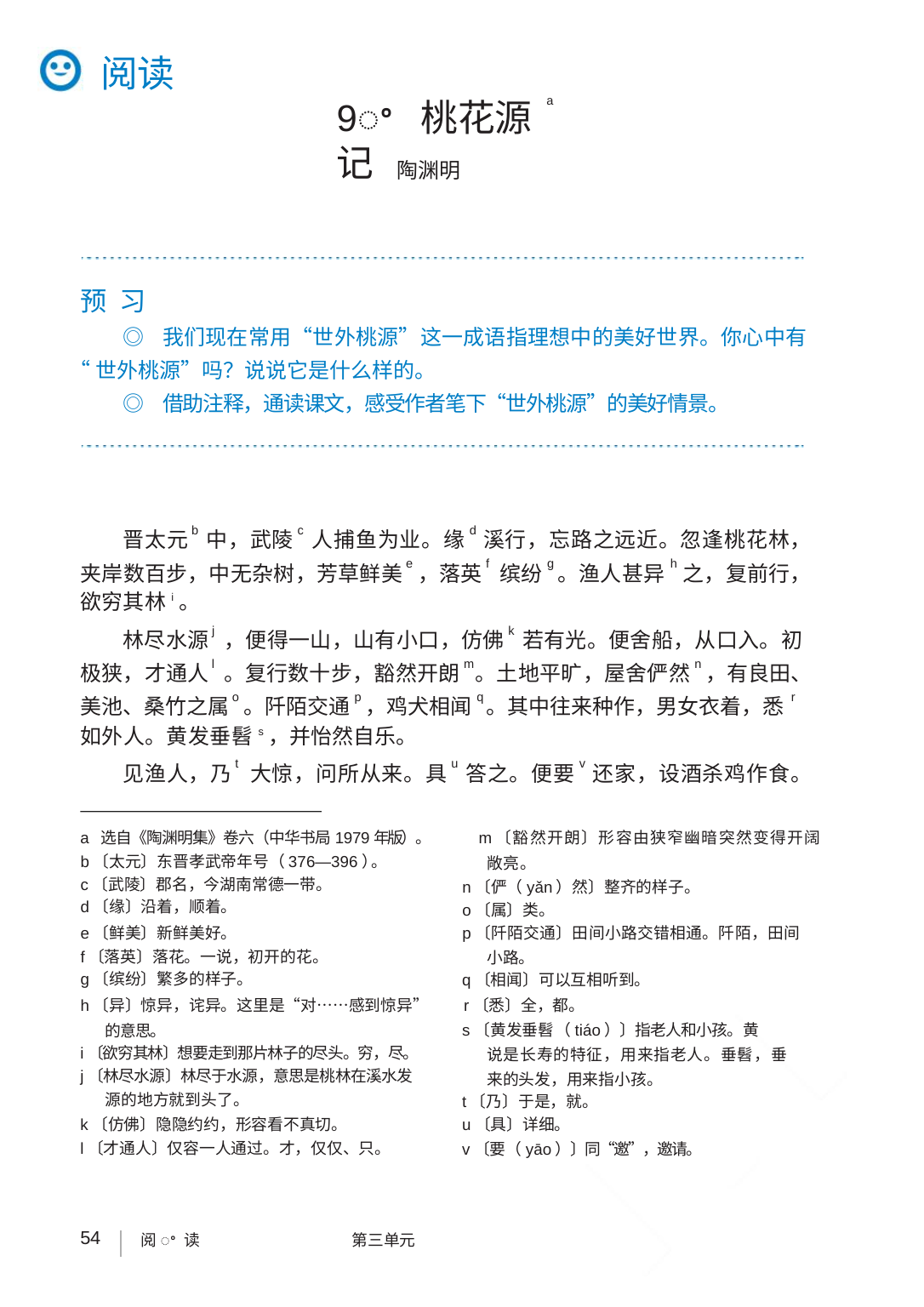

阅读
9ꢀ 桃花源记
a
陶渊明

预 习
◎ 我们现在常用“世外桃源”这一成语指理想中的美好世界。你心中有
“世外桃源”吗？说说它是什么样的。
◎ 借助注释，通读课文，感受作者笔下“世外桃源”的美好情景。

b
c
d
晋太元 中，武陵 人捕鱼为业。缘 溪行，忘路之远近。忽逢桃花林，
e
f
g
h
夹岸数百步，中无杂树，芳草鲜美 ，落英 缤纷 。渔人甚异 之，复前行，
欲穷其林i。
j
k
林尽水源 ，便得一山，山有小口，仿佛 若有光。便舍船，从口入。初
l
m
n
极狭，才通人 。复行数十步，豁然开朗 。土地平旷，屋舍俨然 ，有良田、
o
p
q
r
美池、桑竹之属 。阡陌交通 ，鸡犬相闻 。其中往来种作，男女衣着，悉
如外人。黄发垂髫s，并怡然自乐。
t
u
v
见渔人，乃 大惊，问所从来。具 答之。便要 还家，设酒杀鸡作食。

a选自《陶渊明集》卷六（中华书局1979年版）。 m〔豁然开朗〕形容由狭窄幽暗突然变得开阔
b〔太元〕东晋孝武帝年号（376—396）。
c〔武陵〕郡名，今湖南常德一带。
d〔缘〕沿着，顺着。
敞亮。
n〔俨（yǎn）然〕整齐的样子。
o〔属〕类。
e〔鲜美〕新鲜美好。
f〔落英〕落花。一说，初开的花。
g〔缤纷〕繁多的样子。
p〔阡陌交通〕田间小路交错相通。阡陌，田间
小路。
q〔相闻〕可以互相听到。

h〔异〕惊异，诧异。这里是“对……感到惊异” r〔悉〕全，都。
s〔黄发垂髫（tiáo）〕指老人和小孩。黄
的意思。
i〔欲穷其林〕想要走到那片林子的尽头。穷，尽。
j〔林尽水源〕林尽于水源，意思是桃林在溪水发
源的地方就到头了。
说是长寿的特征，用来指老人。垂髫，垂
来的头发，用来指小孩。
t〔乃〕于是，就。
k〔仿佛〕隐隐约约，形容看不真切。
l〔才通人〕仅容一人通过。才，仅仅、只。
u〔具〕详细。
v〔要（yāo）〕同“邀”，邀请。
54
第三单元
阅ꢀ 读